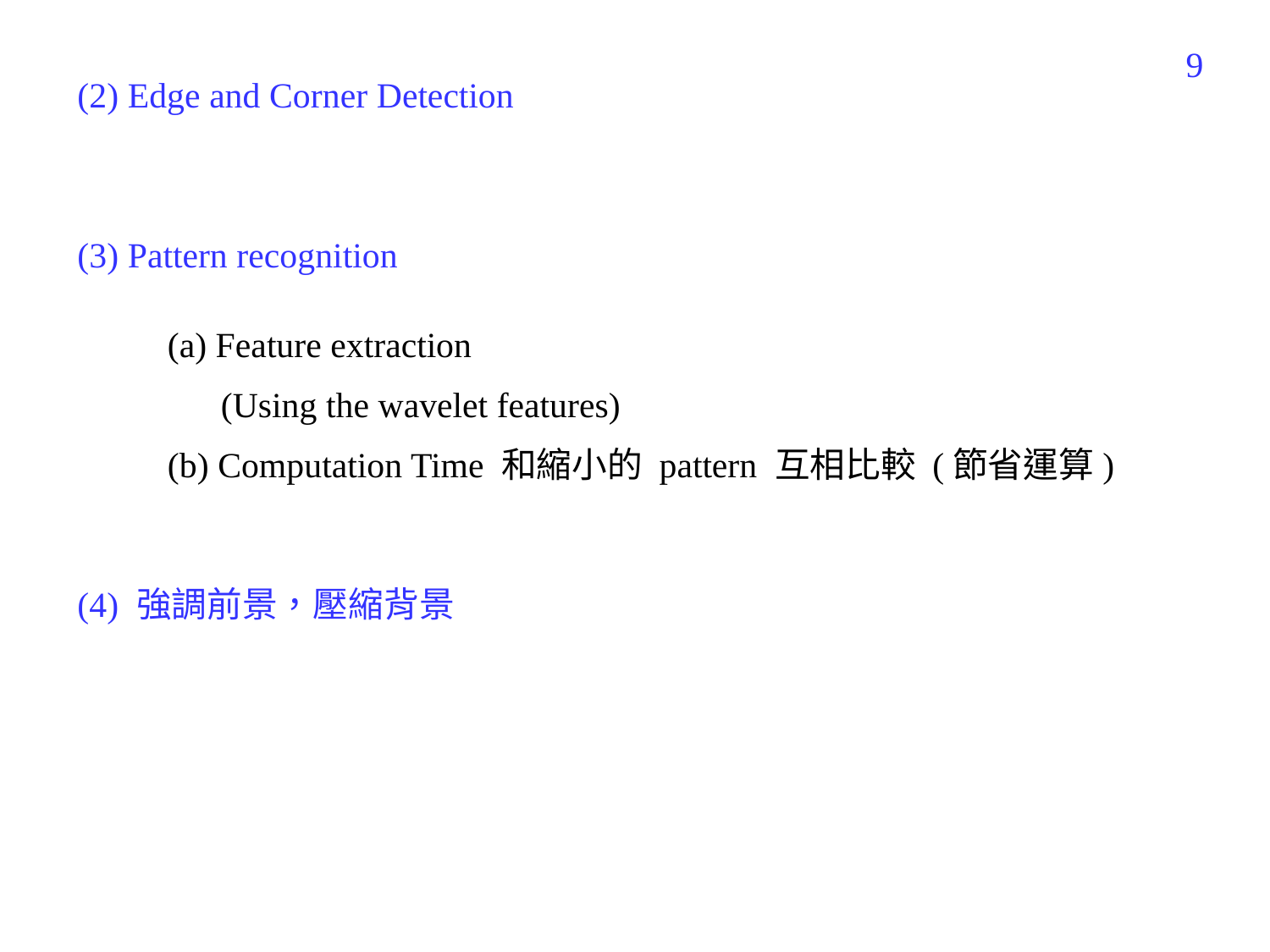

9
(2) Edge and Corner Detection
(3) Pattern recognition
(a) Feature extraction
      (Using the wavelet features)
(b) Computation Time 和縮小的 pattern 互相比較 (節省運算)
(4) 強調前景，壓縮背景